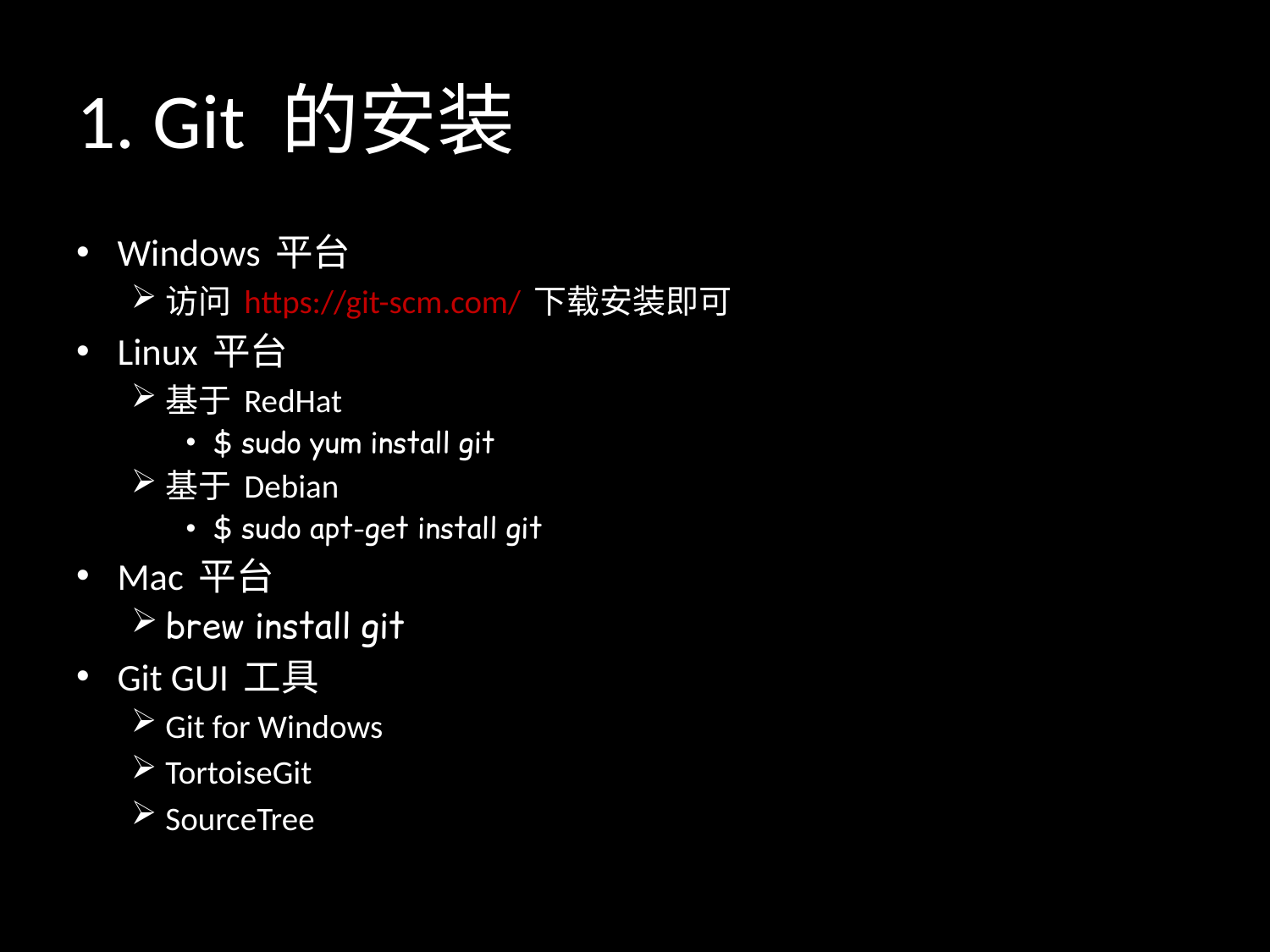

# 1. Git 的安装
Windows 平台
访问 https://git-scm.com/ 下载安装即可
Linux 平台
基于 RedHat
$ sudo yum install git
基于 Debian
$ sudo apt-get install git
Mac 平台
brew install git
Git GUI 工具
Git for Windows
TortoiseGit
SourceTree